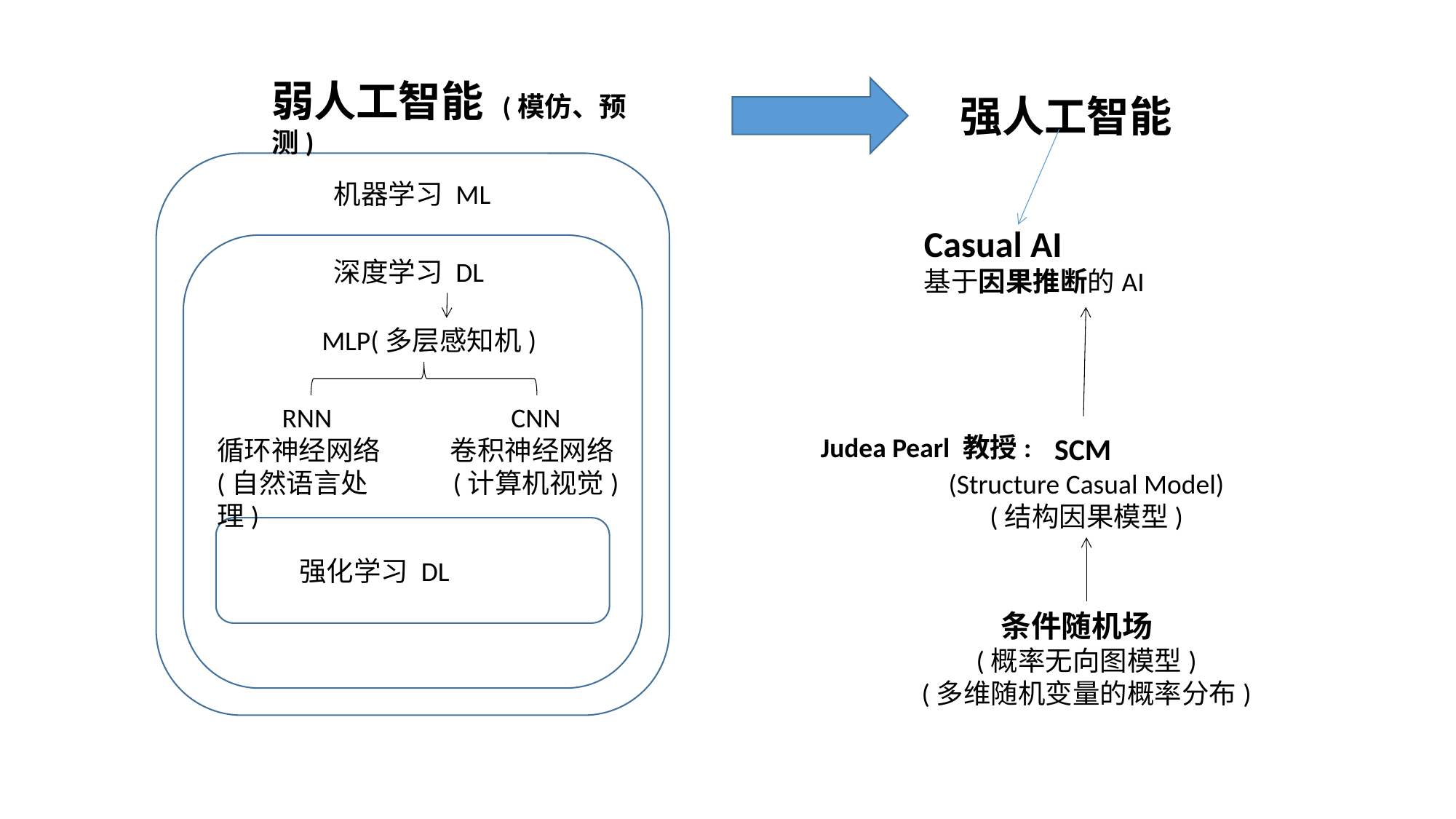

弱人工智能  (模仿、预测)

强人工智能

机器学习 ML
Casual AI
基于因果推断的AI

深度学习 DL

MLP(多层感知机)
RNN
循环神经网络
(自然语言处理)
CNN
卷积神经网络
(计算机视觉)
Judea Pearl 教授:
SCM
(Structure Casual Model)
(结构因果模型)

强化学习 DL
条件随机场
(概率无向图模型)
(多维随机变量的概率分布)